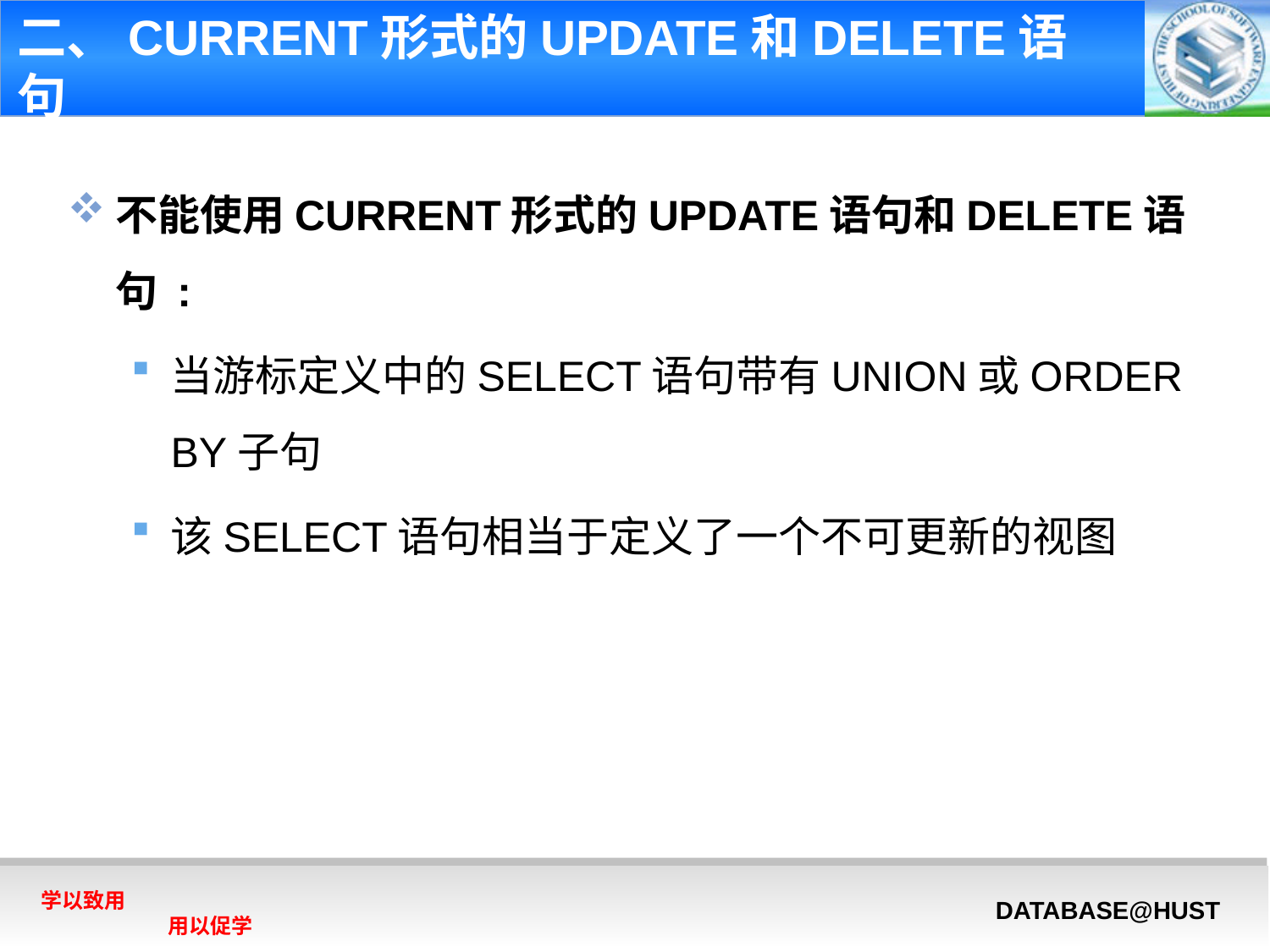

# 二、CURRENT形式的UPDATE和DELETE语句
不能使用CURRENT形式的UPDATE语句和DELETE语句 :
当游标定义中的SELECT语句带有UNION或ORDER BY子句
该SELECT语句相当于定义了一个不可更新的视图